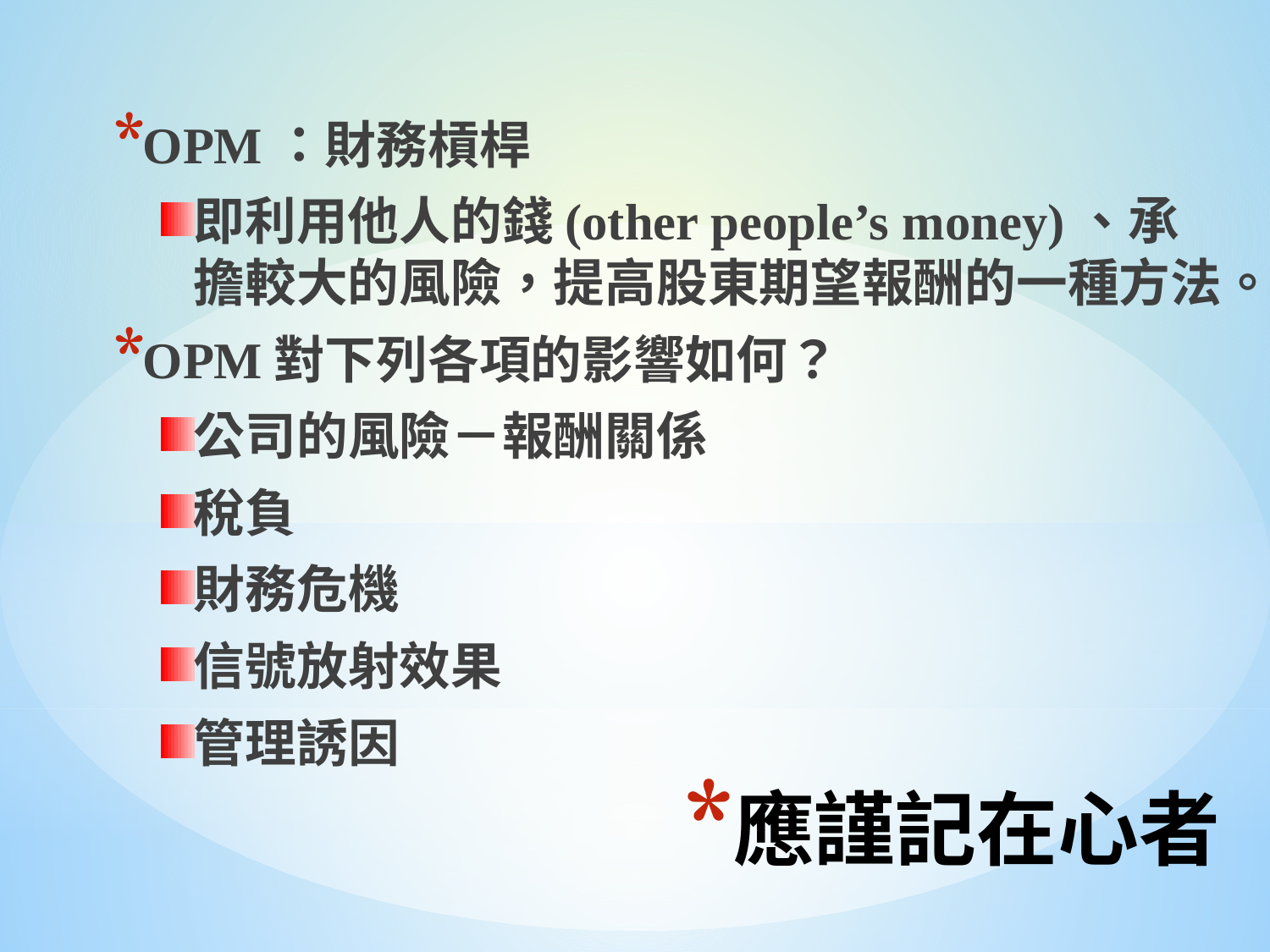

OPM：財務槓桿
即利用他人的錢(other people’s money)、承擔較大的風險，提高股東期望報酬的一種方法。
OPM對下列各項的影響如何？
公司的風險－報酬關係
稅負
財務危機
信號放射效果
管理誘因
# 應謹記在心者